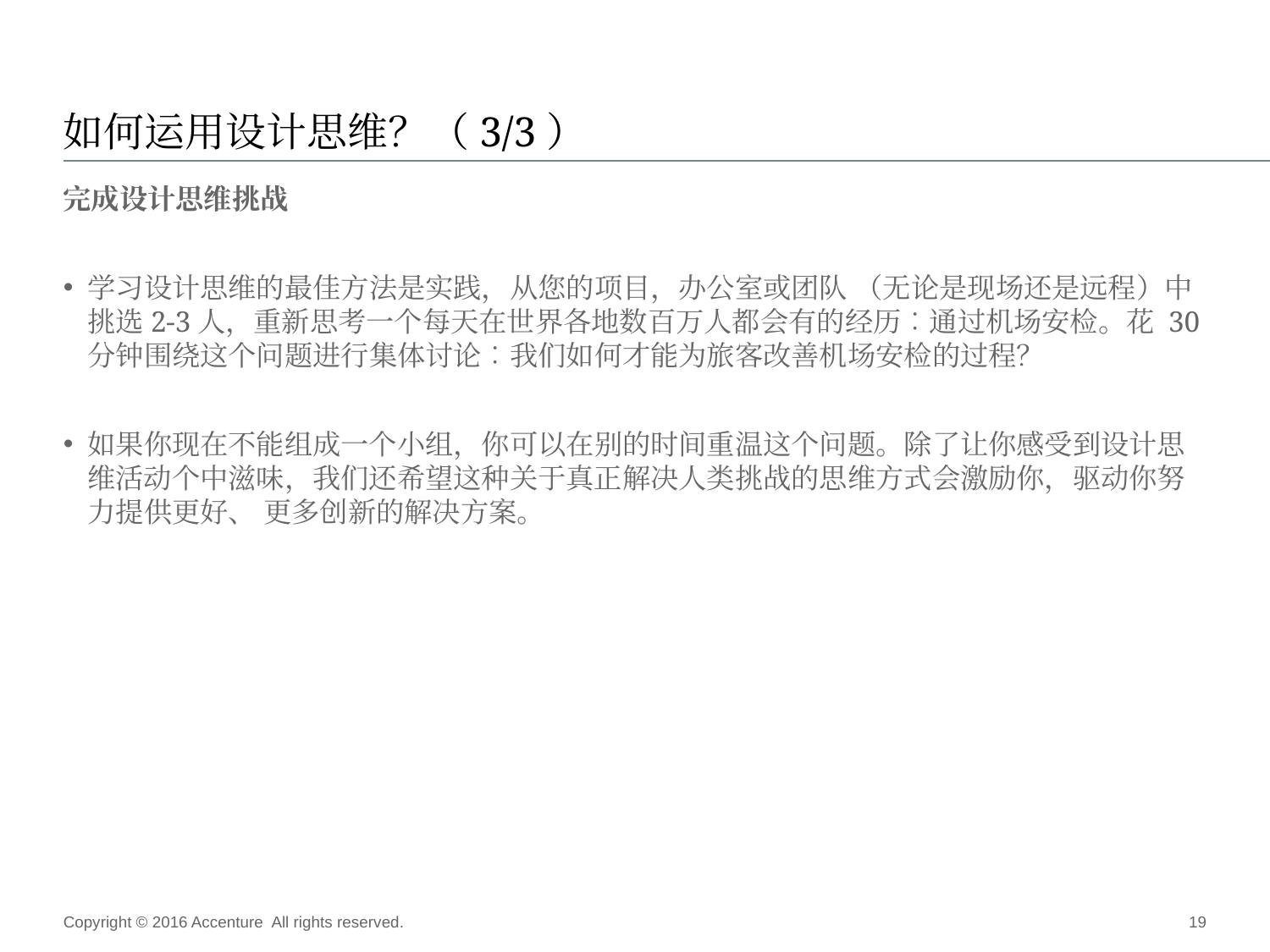

# 如何运用设计思维？（3/3）
完成设计思维挑战

学习设计思维的最佳方法是实践，从您的项目，办公室或团队 （无论是现场还是远程）中挑选2-3人，重新思考一个每天在世界各地数百万人都会有的经历︰通过机场安检。花 30 分钟围绕这个问题进行集体讨论︰我们如何才能为旅客改善机场安检的过程？

如果你现在不能组成一个小组，你可以在别的时间重温这个问题。除了让你感受到设计思维活动个中滋味，我们还希望这种关于真正解决人类挑战的思维方式会激励你，驱动你努力提供更好、 更多创新的解决方案。
Copyright © 2016 Accenture  All rights reserved.
19